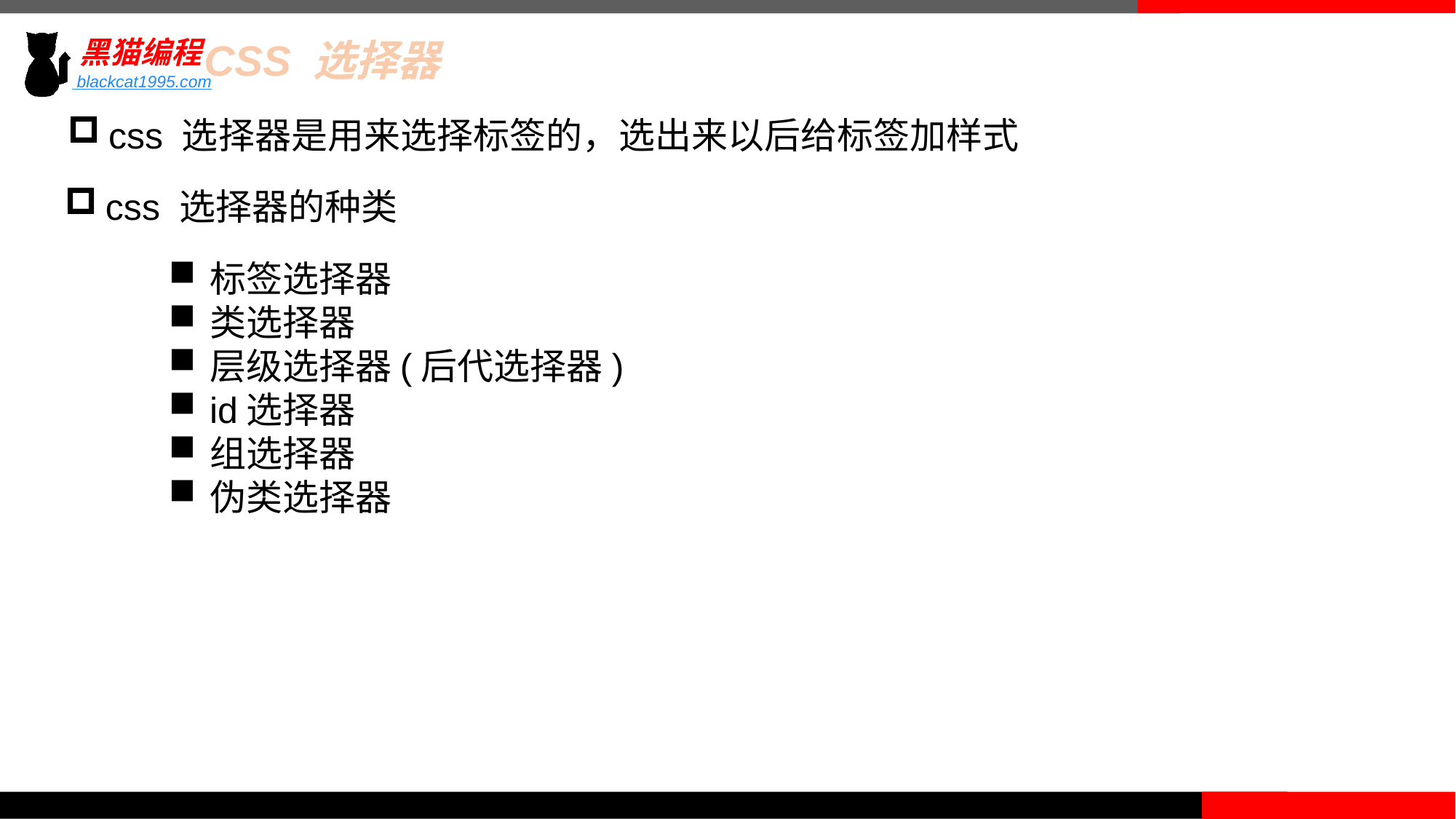

CSS 选择器
css 选择器是用来选择标签的，选出来以后给标签加样式
css 选择器的种类
标签选择器
类选择器
层级选择器(后代选择器)
id选择器
组选择器
伪类选择器